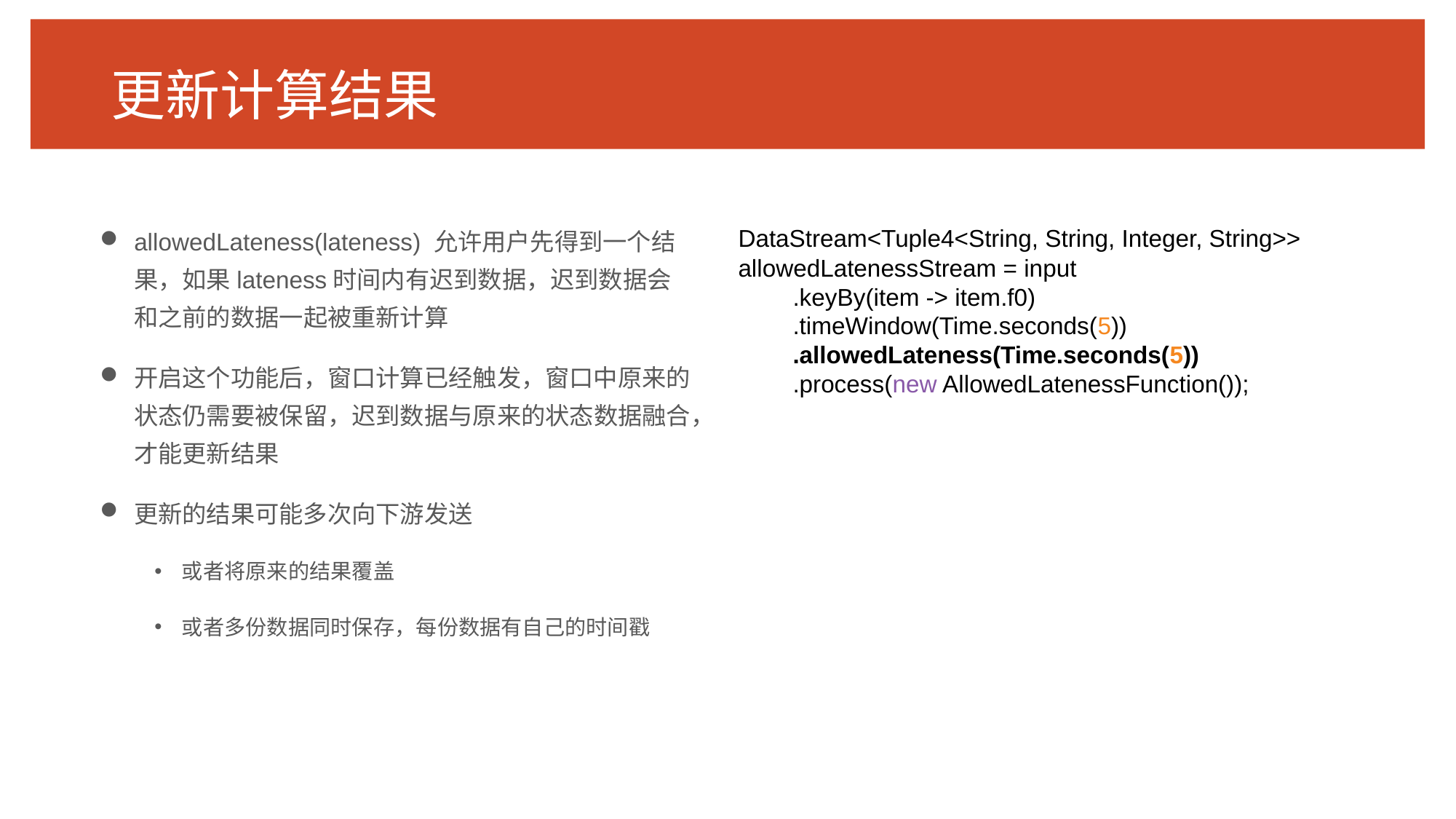

# 更新计算结果
allowedLateness(lateness) 允许用户先得到一个结果，如果lateness时间内有迟到数据，迟到数据会和之前的数据一起被重新计算
开启这个功能后，窗口计算已经触发，窗口中原来的状态仍需要被保留，迟到数据与原来的状态数据融合，才能更新结果
更新的结果可能多次向下游发送
或者将原来的结果覆盖
或者多份数据同时保存，每份数据有自己的时间戳
DataStream<Tuple4<String, String, Integer, String>> allowedLatenessStream = input
.keyBy(item -> item.f0)
.timeWindow(Time.seconds(5))
.allowedLateness(Time.seconds(5))
.process(new AllowedLatenessFunction());